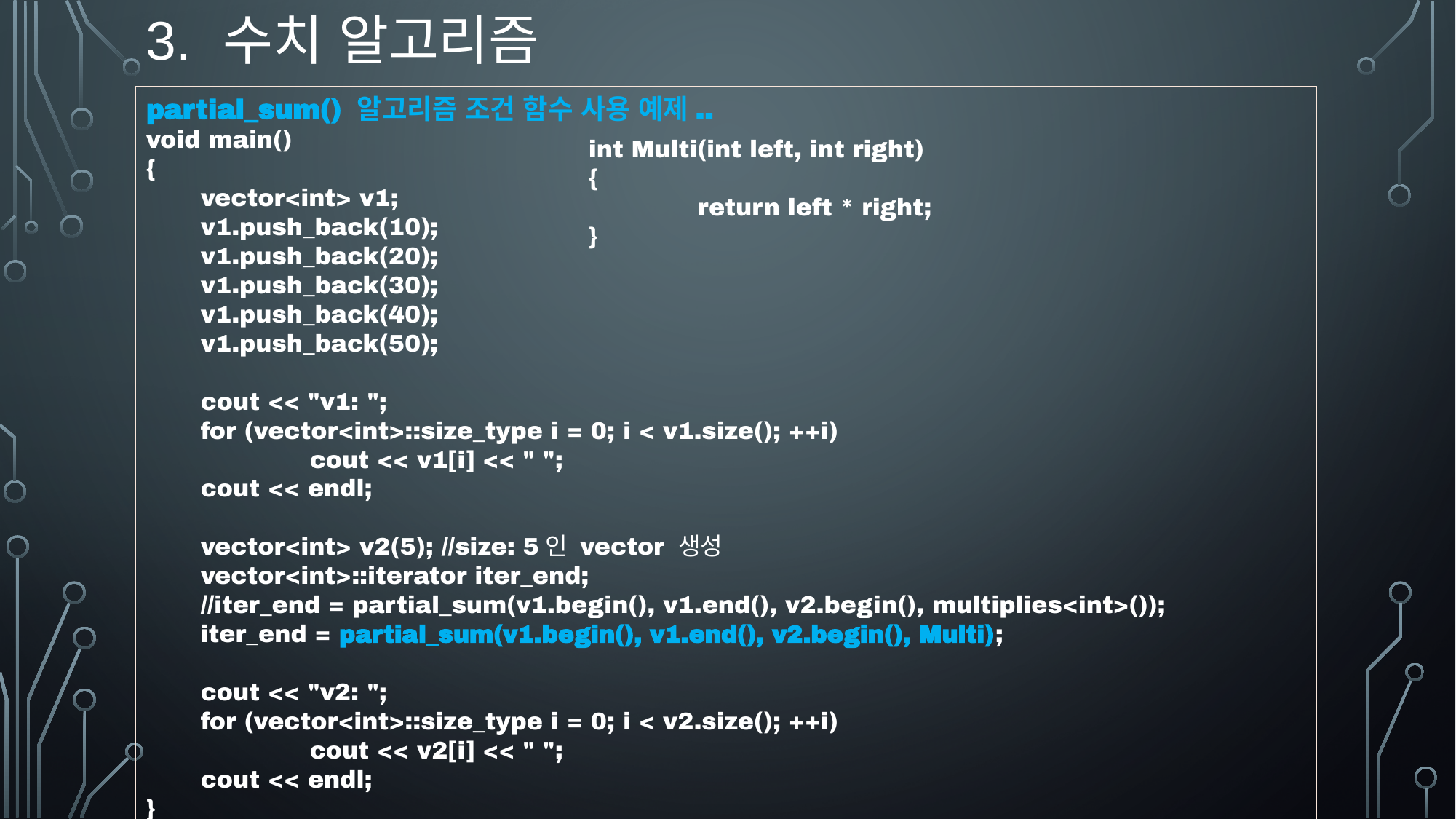

# 3. 수치 알고리즘
partial_sum() 알고리즘 조건 함수 사용 예제..
void main()
{
vector<int> v1;
v1.push_back(10);
v1.push_back(20);
v1.push_back(30);
v1.push_back(40);
v1.push_back(50);

cout << "v1: ";
for (vector<int>::size_type i = 0; i < v1.size(); ++i)
	cout << v1[i] << " ";
cout << endl;

vector<int> v2(5); //size: 5인 vector 생성
vector<int>::iterator iter_end;
//iter_end = partial_sum(v1.begin(), v1.end(), v2.begin(), multiplies<int>());
iter_end = partial_sum(v1.begin(), v1.end(), v2.begin(), Multi);

cout << "v2: ";
for (vector<int>::size_type i = 0; i < v2.size(); ++i)
	cout << v2[i] << " ";
cout << endl;
}
int Multi(int left, int right)
{
	return left * right;
}